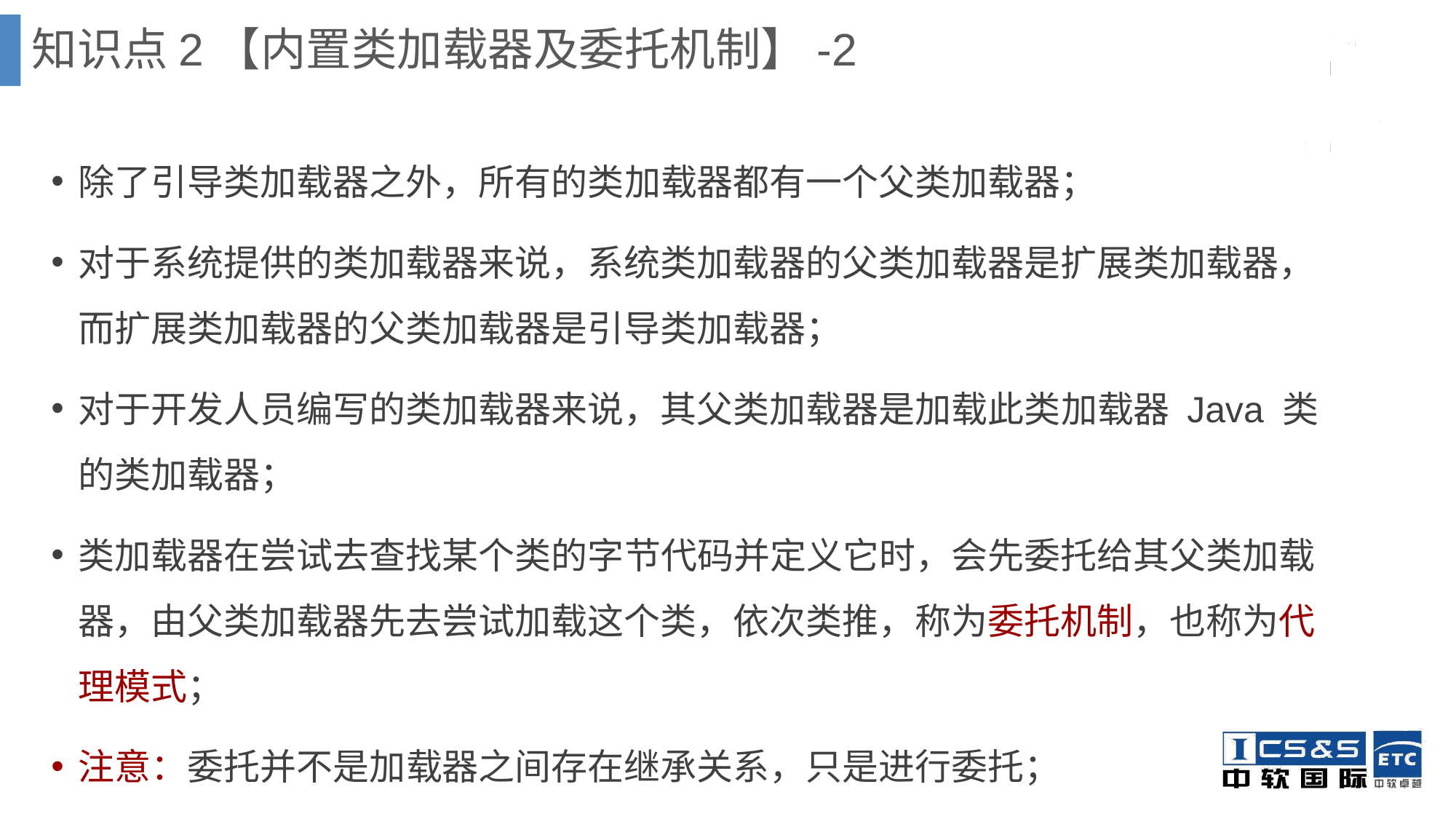

知识点2【内置类加载器及委托机制】-2
除了引导类加载器之外，所有的类加载器都有一个父类加载器；
对于系统提供的类加载器来说，系统类加载器的父类加载器是扩展类加载器，而扩展类加载器的父类加载器是引导类加载器；
对于开发人员编写的类加载器来说，其父类加载器是加载此类加载器 Java 类的类加载器；
类加载器在尝试去查找某个类的字节代码并定义它时，会先委托给其父类加载器，由父类加载器先去尝试加载这个类，依次类推，称为委托机制，也称为代理模式；
注意：委托并不是加载器之间存在继承关系，只是进行委托；